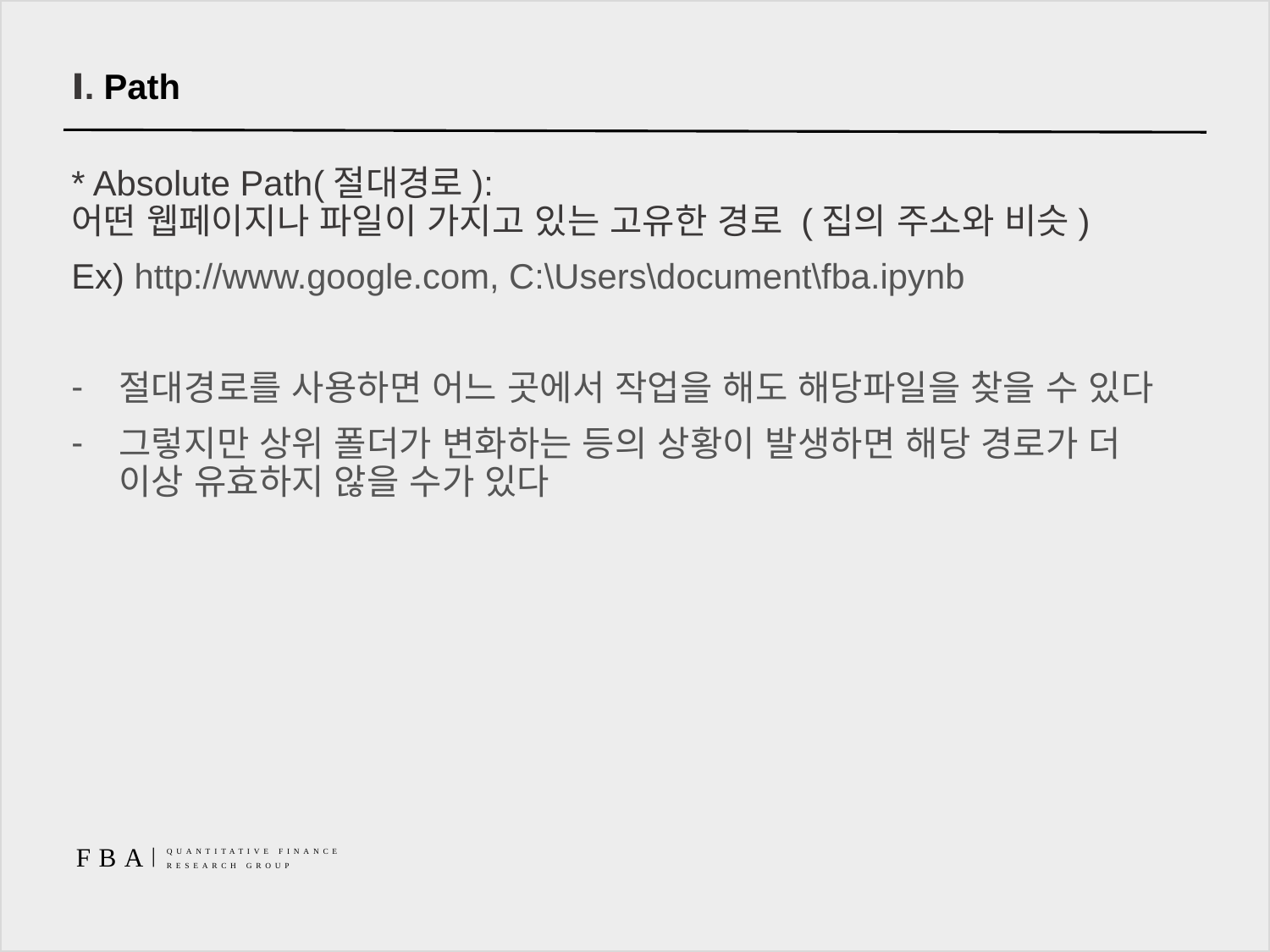

# Ⅰ. Path
* Absolute Path(절대경로):
어떤 웹페이지나 파일이 가지고 있는 고유한 경로 (집의 주소와 비슷)
Ex) http://www.google.com, C:\Users\document\fba.ipynb

절대경로를 사용하면 어느 곳에서 작업을 해도 해당파일을 찾을 수 있다
그렇지만 상위 폴더가 변화하는 등의 상황이 발생하면 해당 경로가 더 이상 유효하지 않을 수가 있다